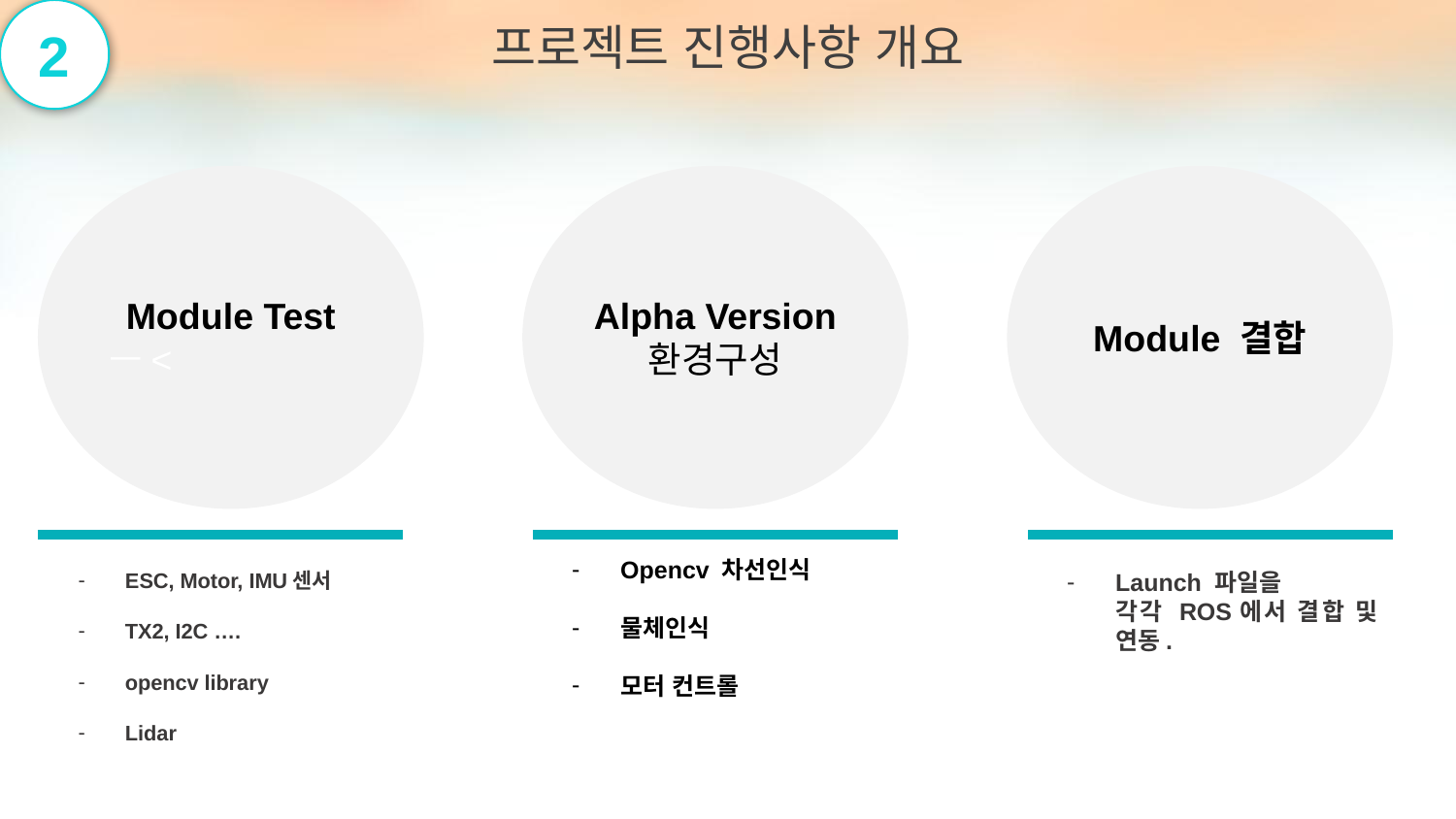

프로젝트 진행사항 개요
2
Module Test
ㅡ<
Alpha Version
환경구성
Module 결합
Opencv 차선인식

물체인식

모터 컨트롤
ESC, Motor, IMU센서

TX2, I2C ….

opencv library

Lidar

Launch 파일을
각각 ROS에서 결합 및 연동.